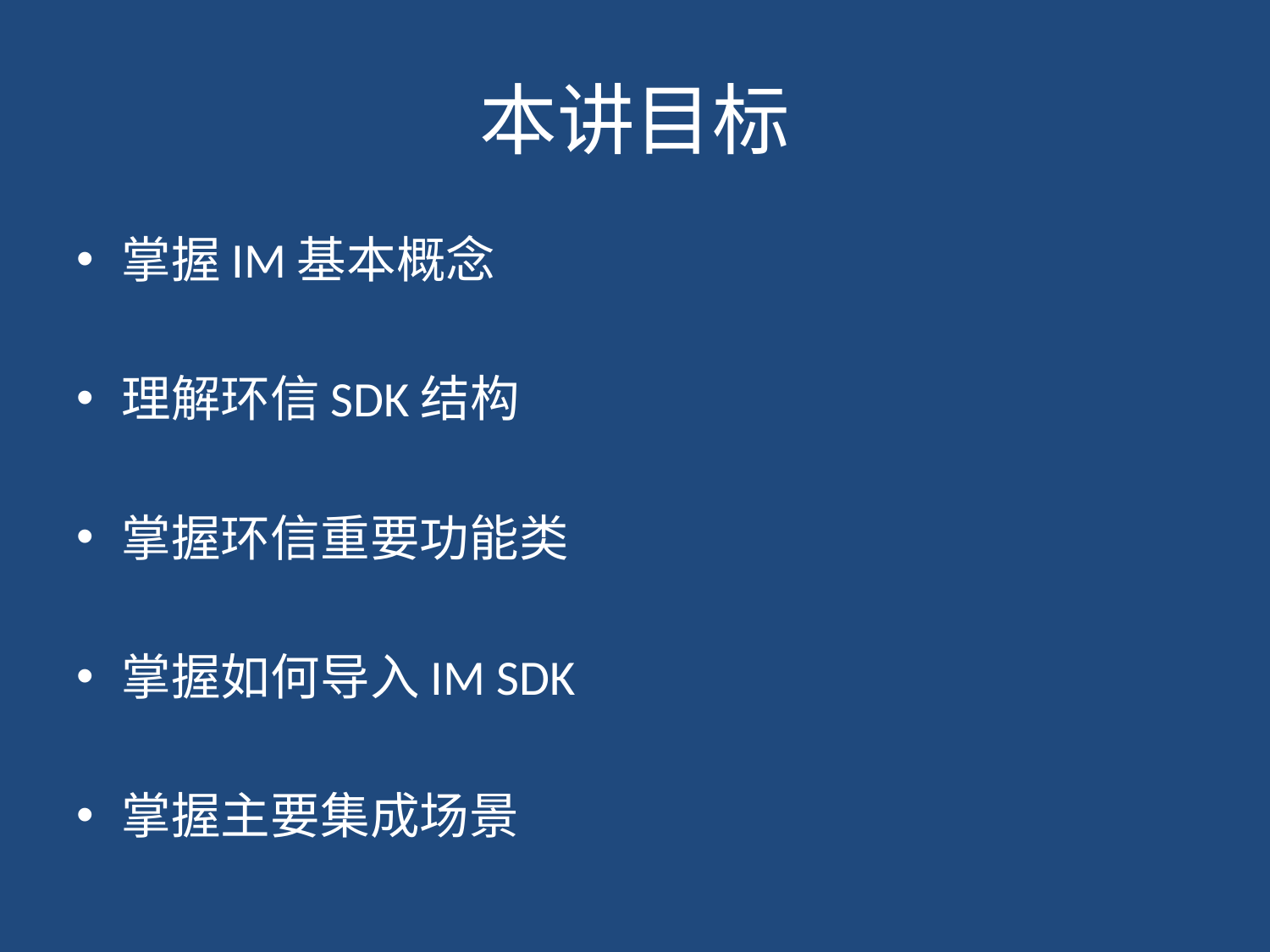

# 本讲目标
掌握IM基本概念

理解环信SDK结构

掌握环信重要功能类

掌握如何导入IM SDK

掌握主要集成场景